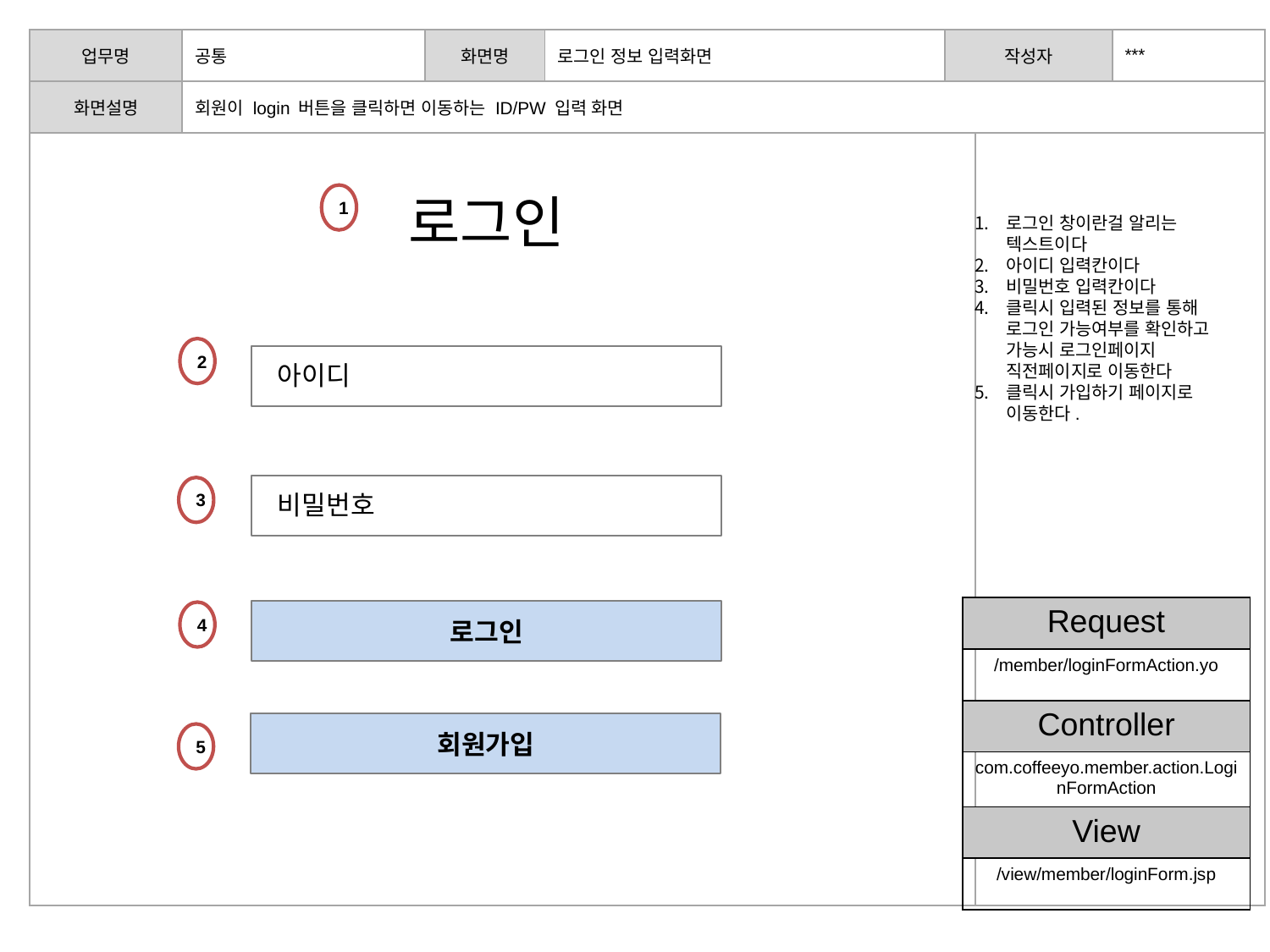

| 업무명 | 공통 | 화면명 | 로그인 정보 입력화면 | 작성자 |  | \*\*\* |
| --- | --- | --- | --- | --- | --- | --- |
| 화면설명 | 회원이 login 버튼을 클릭하면 이동하는 ID/PW 입력 화면 |  |  |  |  |  |
|  |  |  |  |  |  |  |
로그인
1
1
로그인 창이란걸 알리는 텍스트이다
아이디 입력칸이다
비밀번호 입력칸이다
클릭시 입력된 정보를 통해 로그인 가능여부를 확인하고 가능시 로그인페이지 직전페이지로 이동한다
클릭시 가입하기 페이지로 이동한다.

2

아이디
6
7

비밀번호
3
| Request |
| --- |
| /member/loginFormAction.yo |
| Controller |
| com.coffeeyo.member.action.LoginFormAction |
| View |
| /view/member/loginForm.jsp |
로그인
4
회원가입
5